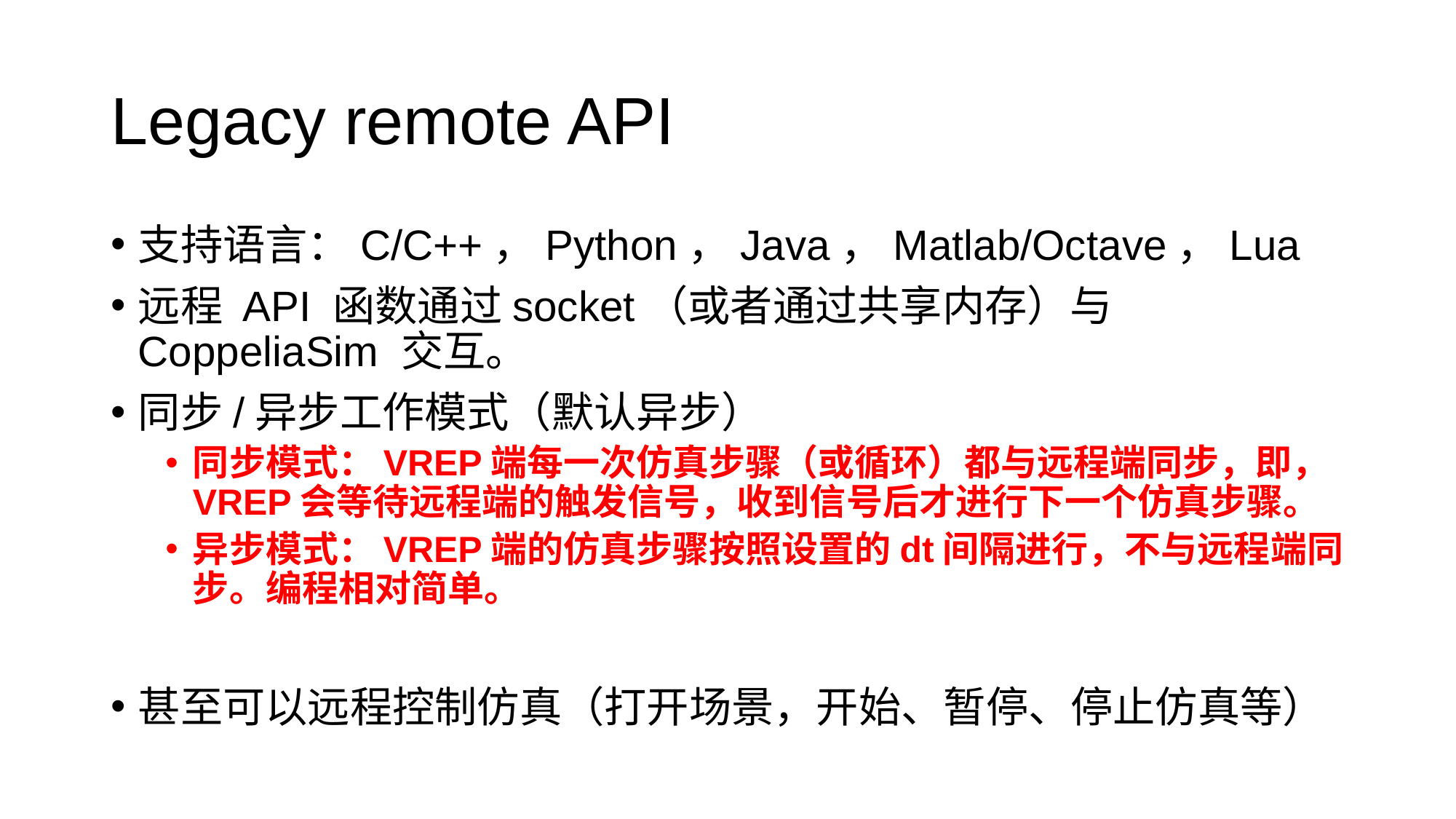

# Legacy remote API
支持语言：C/C++，Python，Java，Matlab/Octave，Lua
远程 API 函数通过socket（或者通过共享内存）与 CoppeliaSim 交互。
同步/异步工作模式（默认异步）
同步模式：VREP端每一次仿真步骤（或循环）都与远程端同步，即，VREP会等待远程端的触发信号，收到信号后才进行下一个仿真步骤。
异步模式：VREP端的仿真步骤按照设置的dt间隔进行，不与远程端同步。编程相对简单。

甚至可以远程控制仿真（打开场景，开始、暂停、停止仿真等）